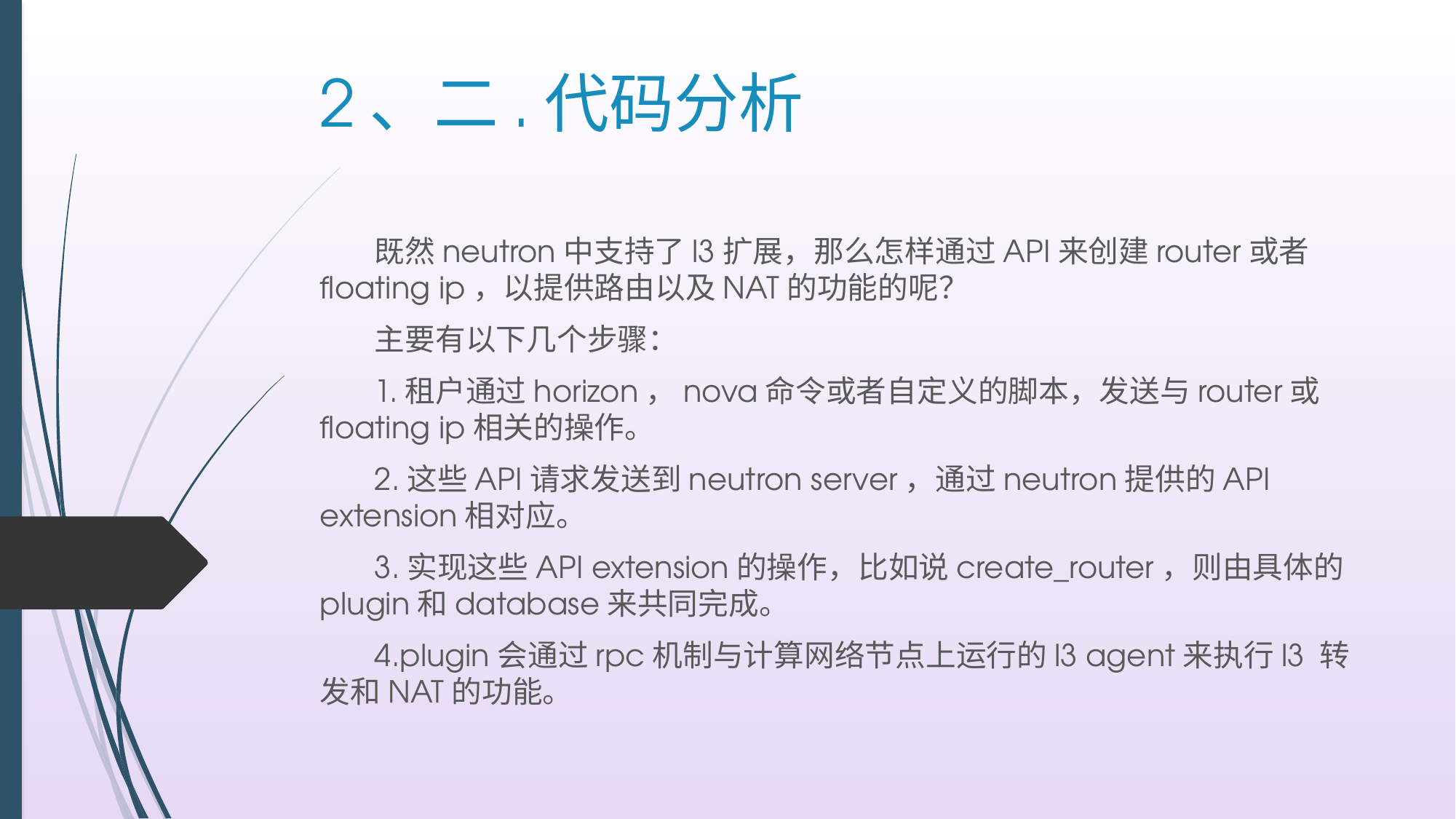

# 2、二.代码分析
既然neutron中支持了l3扩展，那么怎样通过API来创建router或者floating ip，以提供路由以及NAT的功能的呢？
主要有以下几个步骤：
1.租户通过horizon，nova命令或者自定义的脚本，发送与router或floating ip相关的操作。
2.这些API请求发送到neutron server，通过neutron提供的API extension相对应。
3.实现这些API extension的操作，比如说create_router，则由具体的plugin和database来共同完成。
4.plugin会通过rpc机制与计算网络节点上运行的l3 agent来执行l3 转发和NAT的功能。